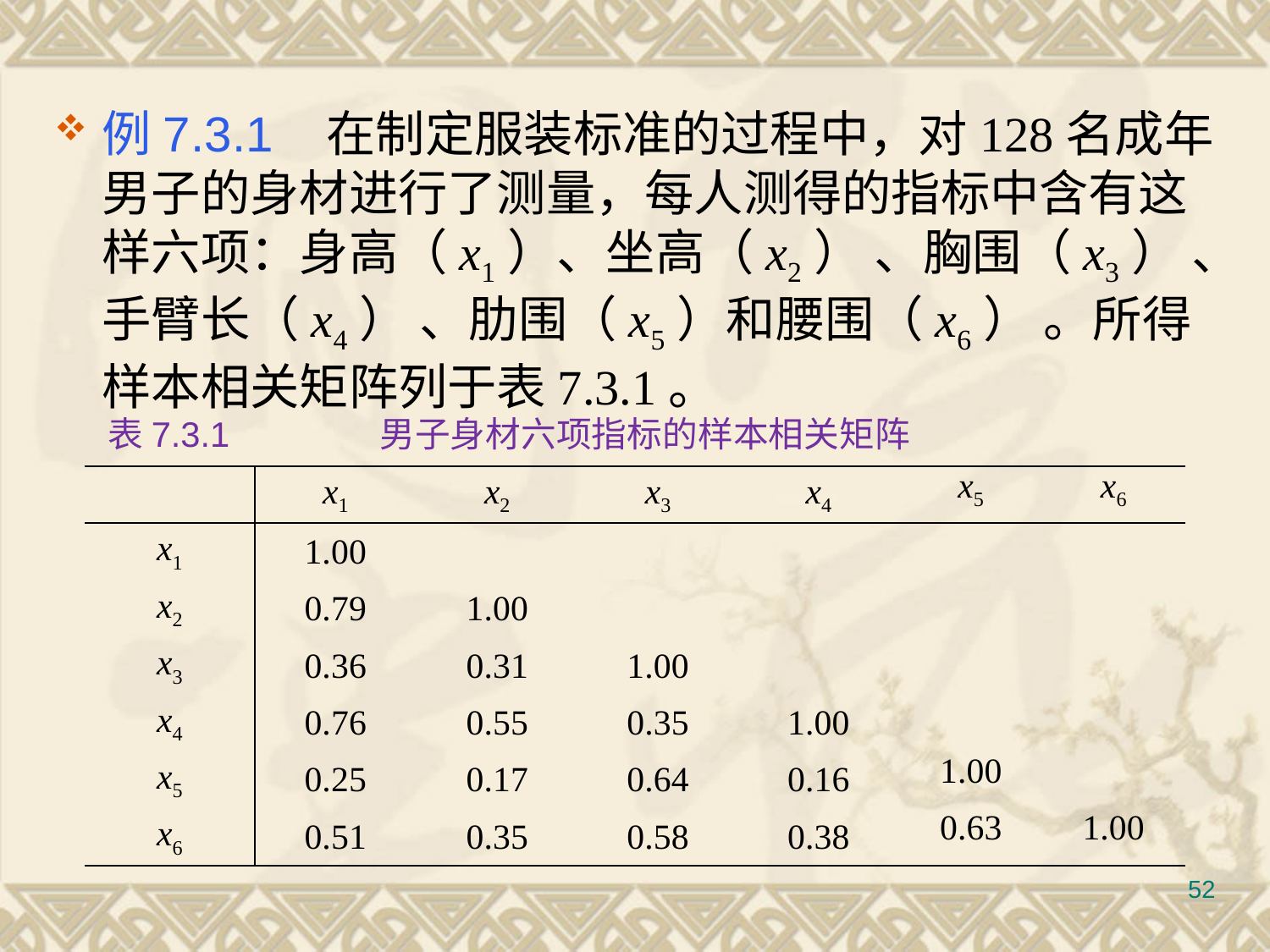

#
例7.3.1   在制定服装标准的过程中，对128名成年男子的身材进行了测量，每人测得的指标中含有这样六项：身高（x1）、坐高（x2） 、胸围（x3） 、手臂长（x4） 、肋围（x5）和腰围（x6） 。所得样本相关矩阵列于表7.3.1。
表7.3.1		 男子身材六项指标的样本相关矩阵
|  | x1 | x2 | x3 | x4 | x5 | x6 |
| --- | --- | --- | --- | --- | --- | --- |
| x1 | 1.00 |  |  |  |  |  |
| x2 | 0.79 | 1.00 |  |  |  |  |
| x3 | 0.36 | 0.31 | 1.00 |  |  |  |
| x4 | 0.76 | 0.55 | 0.35 | 1.00 |  |  |
| x5 | 0.25 | 0.17 | 0.64 | 0.16 | 1.00 |  |
| x6 | 0.51 | 0.35 | 0.58 | 0.38 | 0.63 | 1.00 |
52